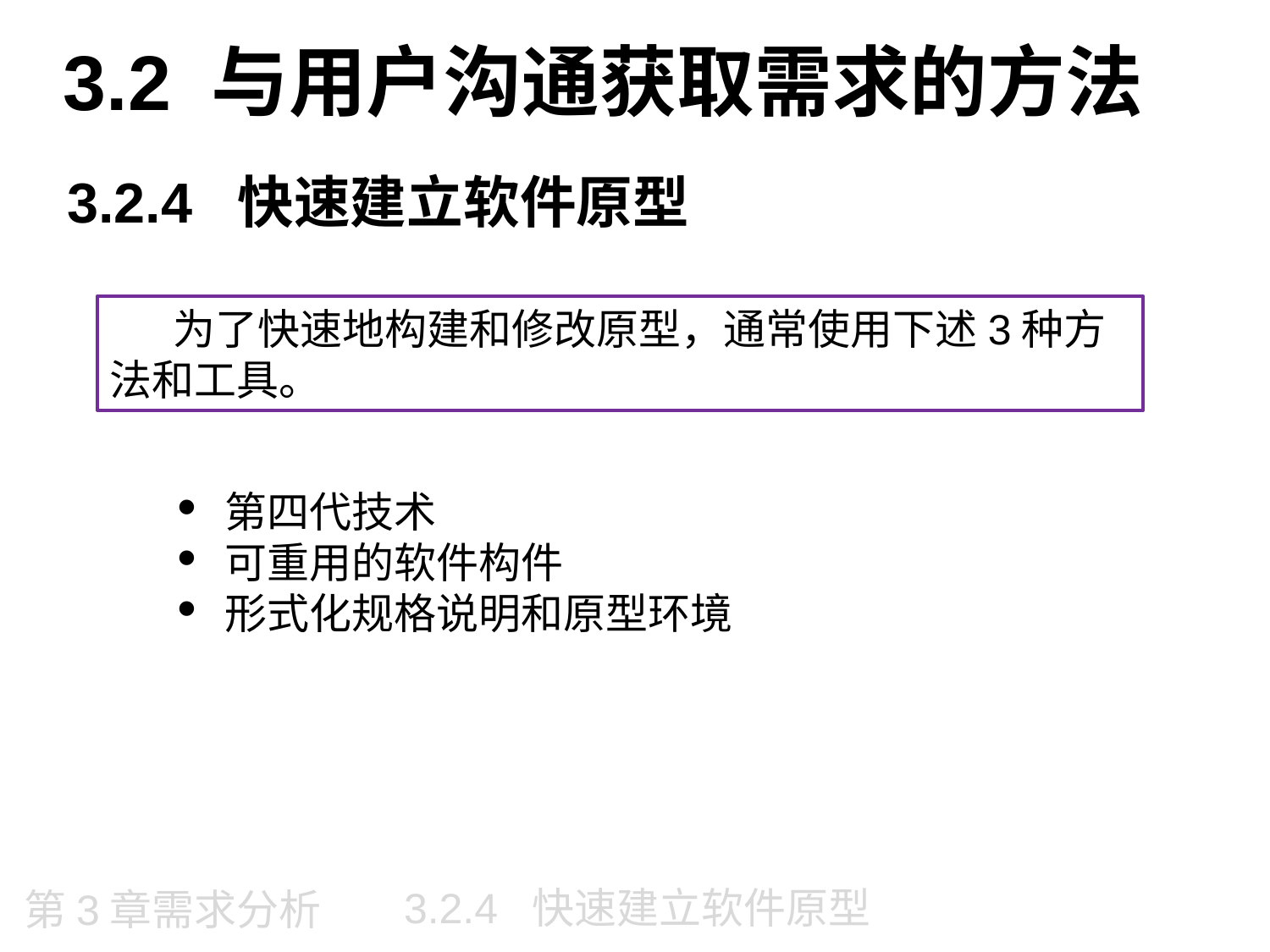

# 3.2 与用户沟通获取需求的方法
3.2.4  快速建立软件原型
为了快速地构建和修改原型，通常使用下述3种方法和工具。
第四代技术
可重用的软件构件
形式化规格说明和原型环境
3.2.4  快速建立软件原型
第3章需求分析